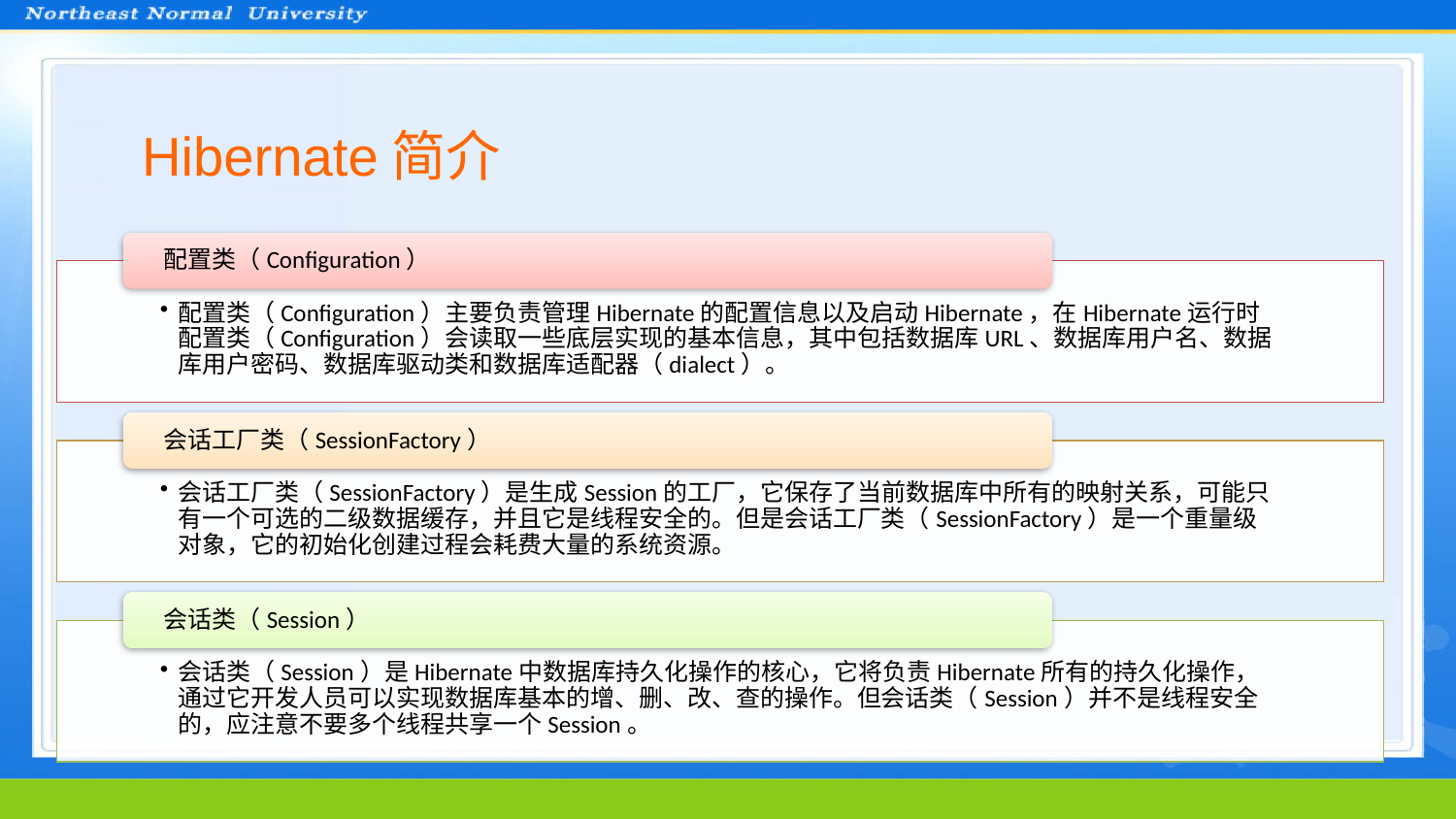

Hibernate简介
配置类（Configuration）主要负责管理Hibernate的配置信息以及启动Hibernate，在Hibernate运行时配置类（Configuration）会读取一些底层实现的基本信息，其中包括数据库URL、数据库用户名、数据库用户密码、数据库驱动类和数据库适配器（dialect）。
配置类（Configuration）
会话工厂类（SessionFactory）是生成Session的工厂，它保存了当前数据库中所有的映射关系，可能只有一个可选的二级数据缓存，并且它是线程安全的。但是会话工厂类（SessionFactory）是一个重量级对象，它的初始化创建过程会耗费大量的系统资源。
会话工厂类（SessionFactory）
会话类（Session）是Hibernate中数据库持久化操作的核心，它将负责Hibernate所有的持久化操作，通过它开发人员可以实现数据库基本的增、删、改、查的操作。但会话类（Session）并不是线程安全的，应注意不要多个线程共享一个Session。
会话类（Session）